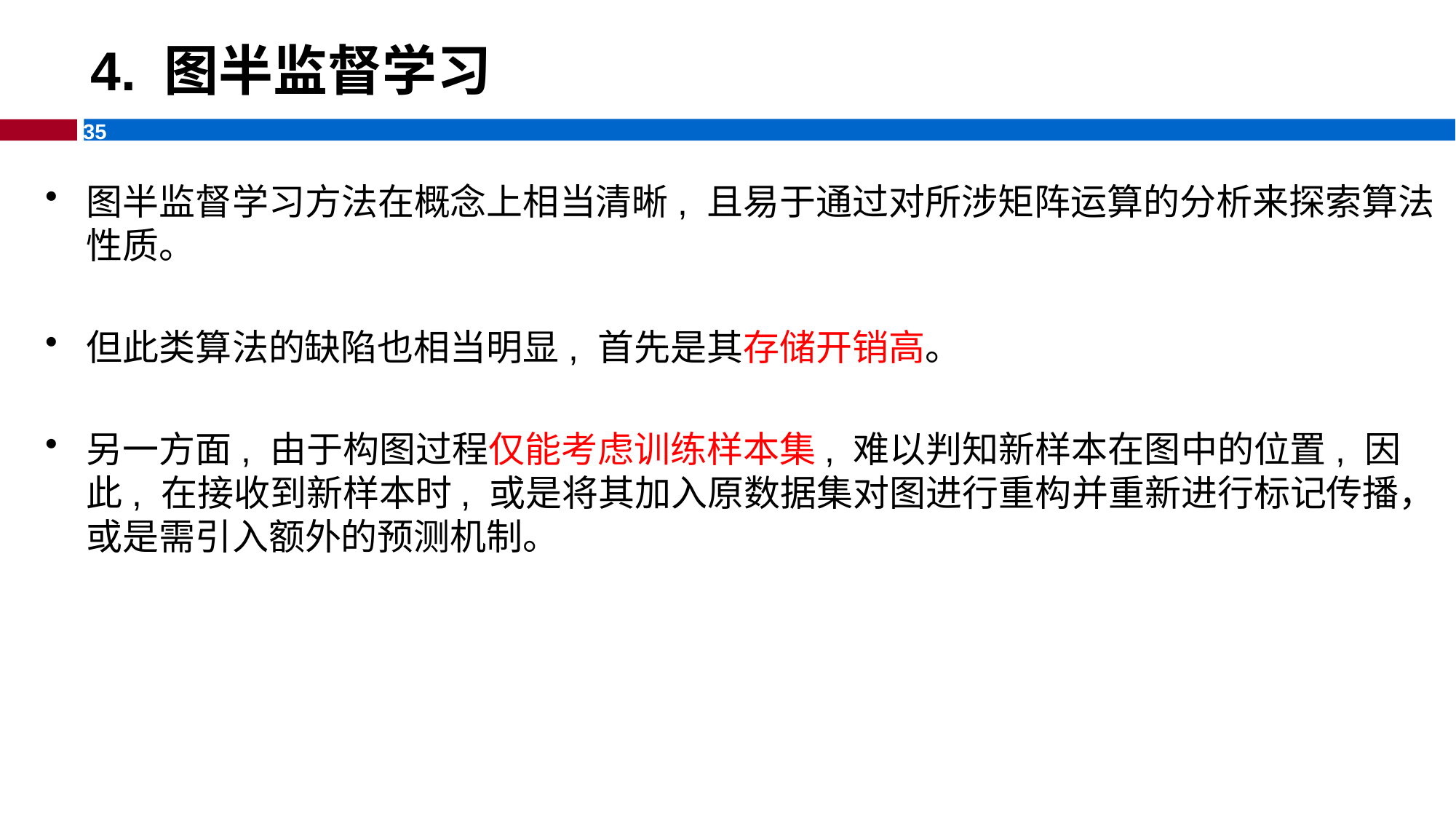

# 4. 图半监督学习
图半监督学习方法在概念上相当清晰, 且易于通过对所涉矩阵运算的分析来探索算法性质。

但此类算法的缺陷也相当明显, 首先是其存储开销高。

另一方面, 由于构图过程仅能考虑训练样本集, 难以判知新样本在图中的位置, 因此, 在接收到新样本时, 或是将其加入原数据集对图进行重构并重新进行标记传播，或是需引入额外的预测机制。